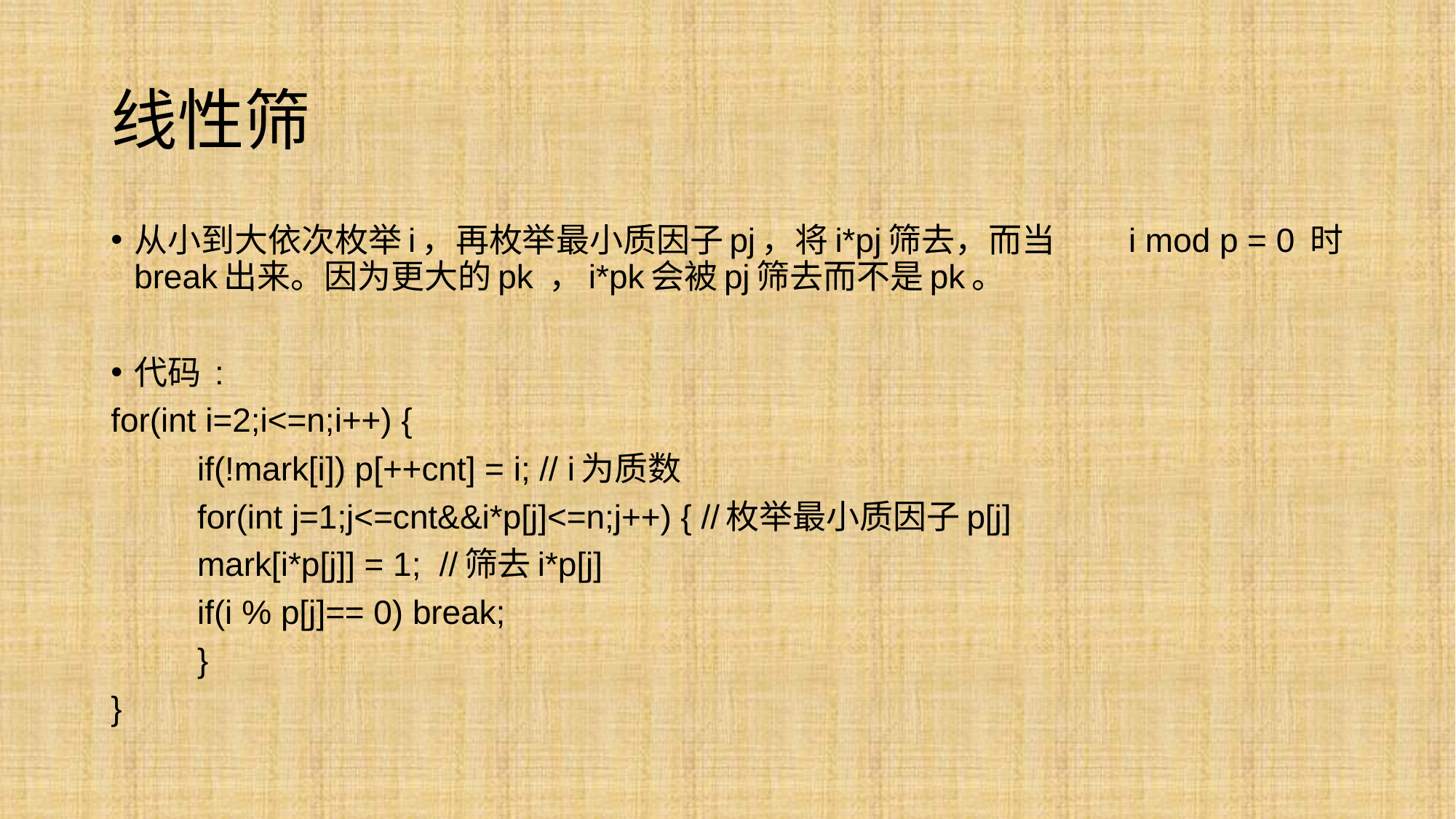

# 线性筛
从小到大依次枚举i，再枚举最小质因子pj，将i*pj筛去，而当         i mod p = 0 时break出来。因为更大的pk ，i*pk会被pj筛去而不是pk。

代码 :
for(int i=2;i<=n;i++) {
	if(!mark[i]) p[++cnt] = i; // i为质数
	for(int j=1;j<=cnt&&i*p[j]<=n;j++) { //枚举最小质因子p[j]
		mark[i*p[j]] = 1;  //筛去i*p[j]
		if(i % p[j]== 0) break;
	}
}